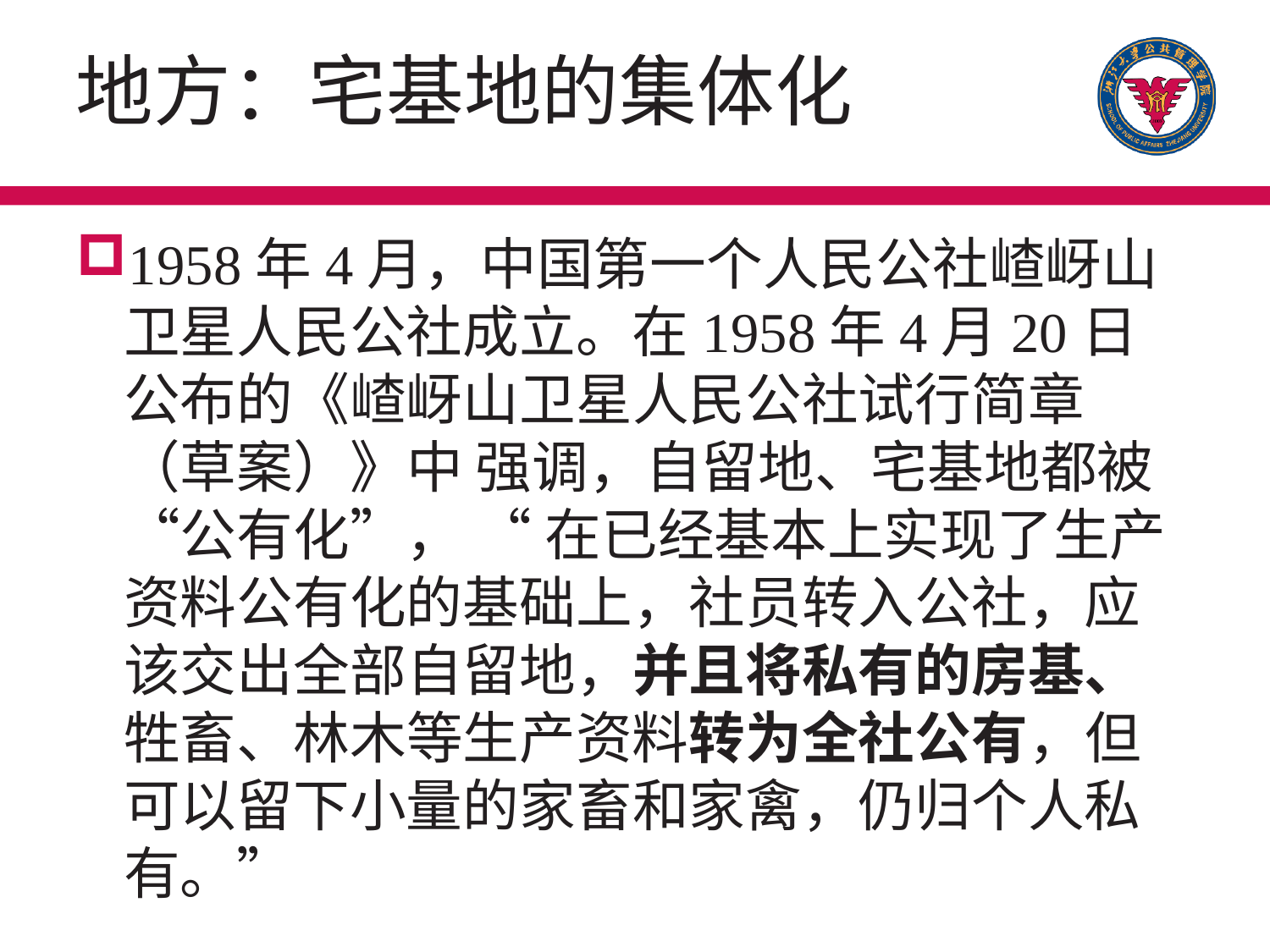

# 地方：宅基地的集体化
1958年4月，中国第一个人民公社嵖岈山卫星人民公社成立。在1958年4月20日公布的《嵖岈山卫星人民公社试行简章（草案）》中 强调，自留地、宅基地都被“公有化”， “ 在已经基本上实现了生产资料公有化的基础上，社员转入公社，应该交出全部自留地，并且将私有的房基、牲畜、林木等生产资料转为全社公有，但可以留下小量的家畜和家禽，仍归个人私有。”